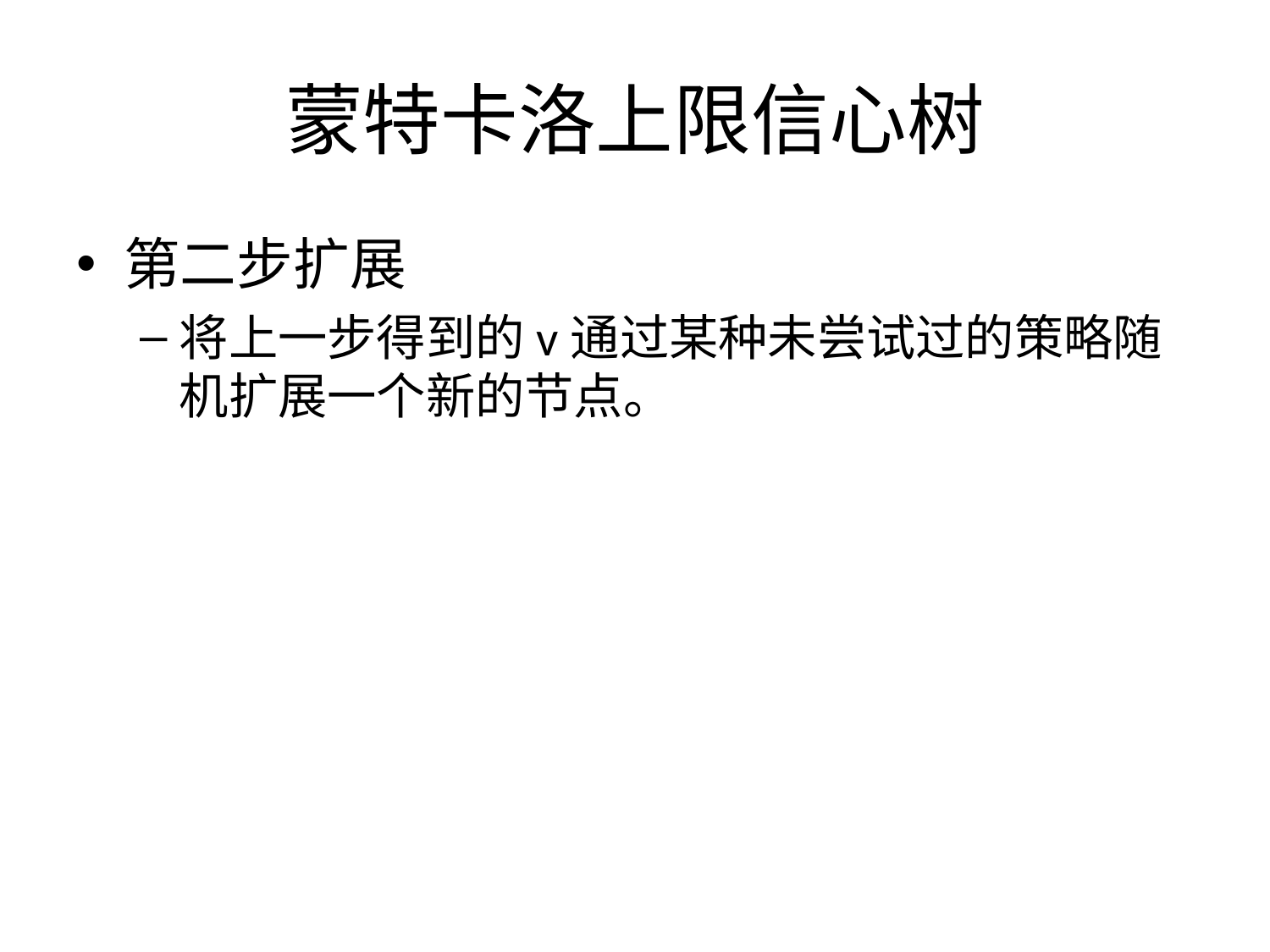

# 蒙特卡洛上限信心树
第二步扩展
将上一步得到的v通过某种未尝试过的策略随机扩展一个新的节点。